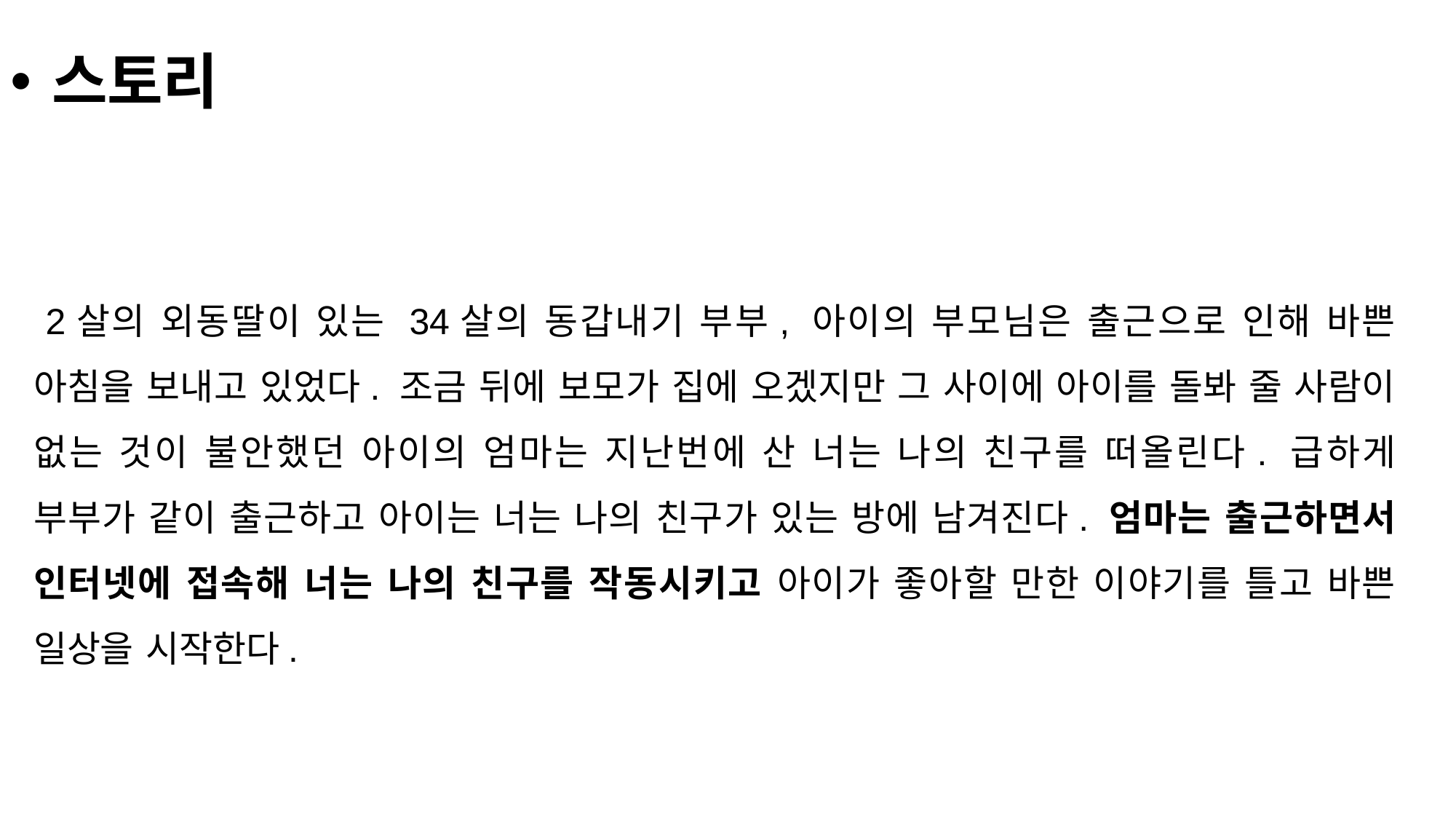

스토리
 2살의 외동딸이 있는 34살의 동갑내기 부부, 아이의 부모님은 출근으로 인해 바쁜 아침을 보내고 있었다. 조금 뒤에 보모가 집에 오겠지만 그 사이에 아이를 돌봐 줄 사람이 없는 것이 불안했던 아이의 엄마는 지난번에 산 너는 나의 친구를 떠올린다. 급하게 부부가 같이 출근하고 아이는 너는 나의 친구가 있는 방에 남겨진다. 엄마는 출근하면서 인터넷에 접속해 너는 나의 친구를 작동시키고 아이가 좋아할 만한 이야기를 틀고 바쁜 일상을 시작한다.